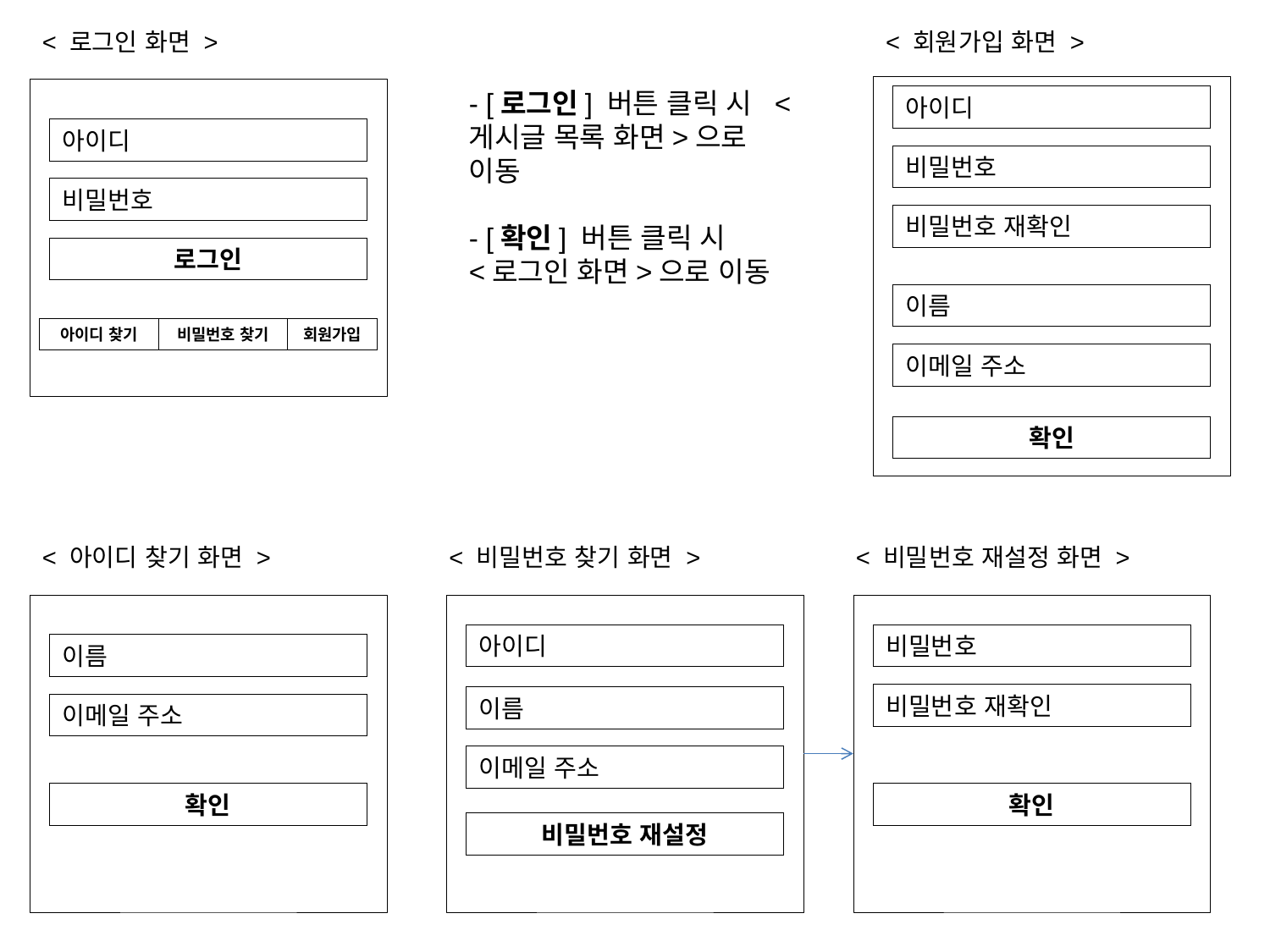

< 로그인 화면 >
< 회원가입 화면 >

- [로그인] 버튼 클릭 시  <게시글 목록 화면>으로 이동

- [확인] 버튼 클릭 시
<로그인 화면>으로 이동

아이디
아이디
비밀번호
비밀번호
비밀번호 재확인
로그인
이름
아이디 찾기
비밀번호 찾기
회원가입
이메일 주소
확인
< 아이디 찾기 화면 >
< 비밀번호 찾기 화면 >
< 비밀번호 재설정 화면 >

아이디
비밀번호
이름
비밀번호 재확인
이름
이메일 주소
이메일 주소
확인
확인
비밀번호 재설정